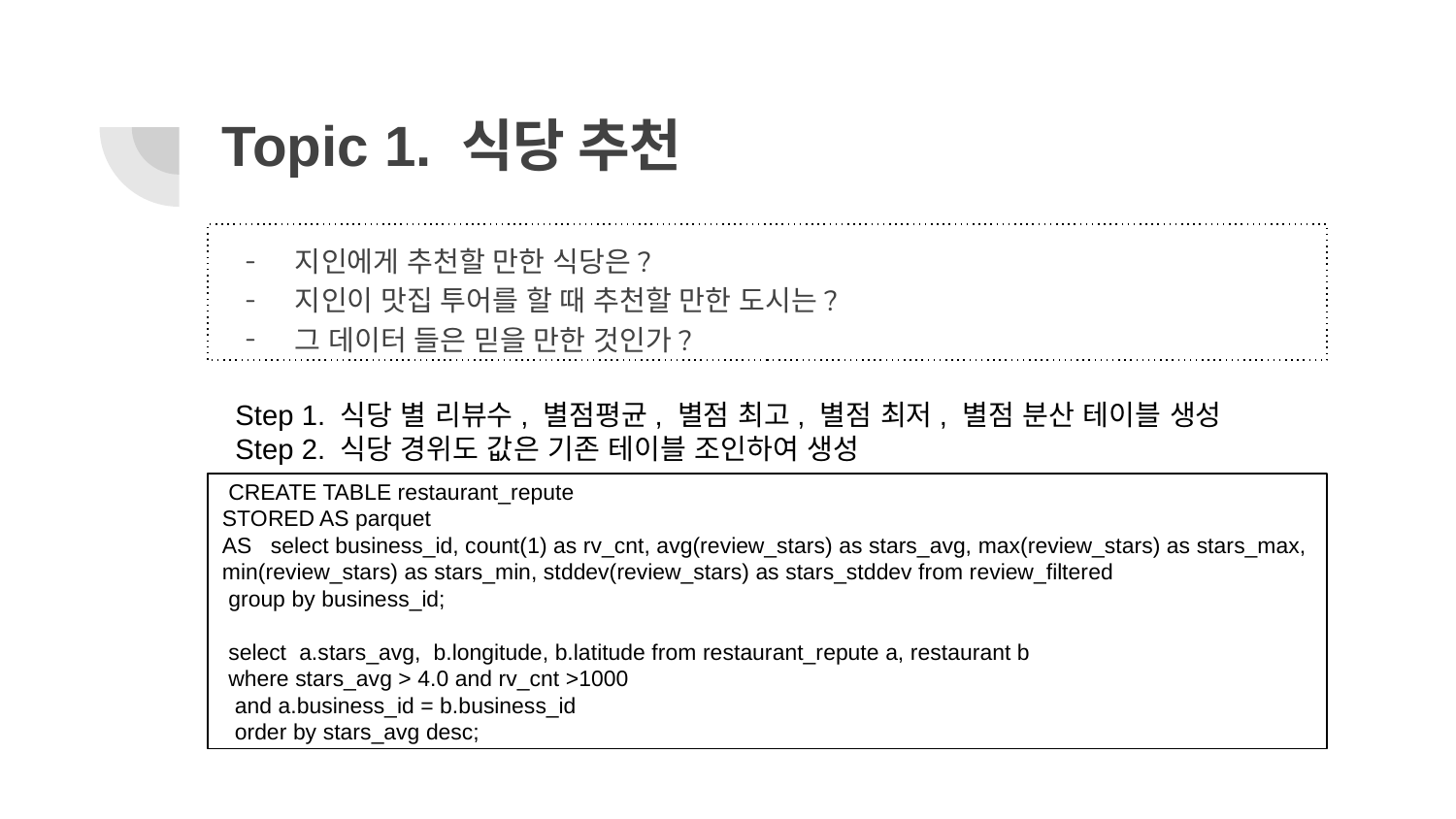

# Topic 1. 식당 추천

지인에게 추천할 만한 식당은?
지인이 맛집 투어를 할 때 추천할 만한 도시는?
그 데이터 들은 믿을 만한 것인가?
Step 1. 식당 별 리뷰수, 별점평균, 별점 최고, 별점 최저, 별점 분산 테이블 생성
Step 2. 식당 경위도 값은 기존 테이블 조인하여 생성
 CREATE TABLE restaurant_repute
STORED AS parquet
AS   select business_id, count(1) as rv_cnt, avg(review_stars) as stars_avg, max(review_stars) as stars_max, min(review_stars) as stars_min, stddev(review_stars) as stars_stddev from review_filtered
 group by business_id;

 select  a.stars_avg,  b.longitude, b.latitude from restaurant_repute a, restaurant b
 where stars_avg > 4.0 and rv_cnt >1000
  and a.business_id = b.business_id
  order by stars_avg desc;